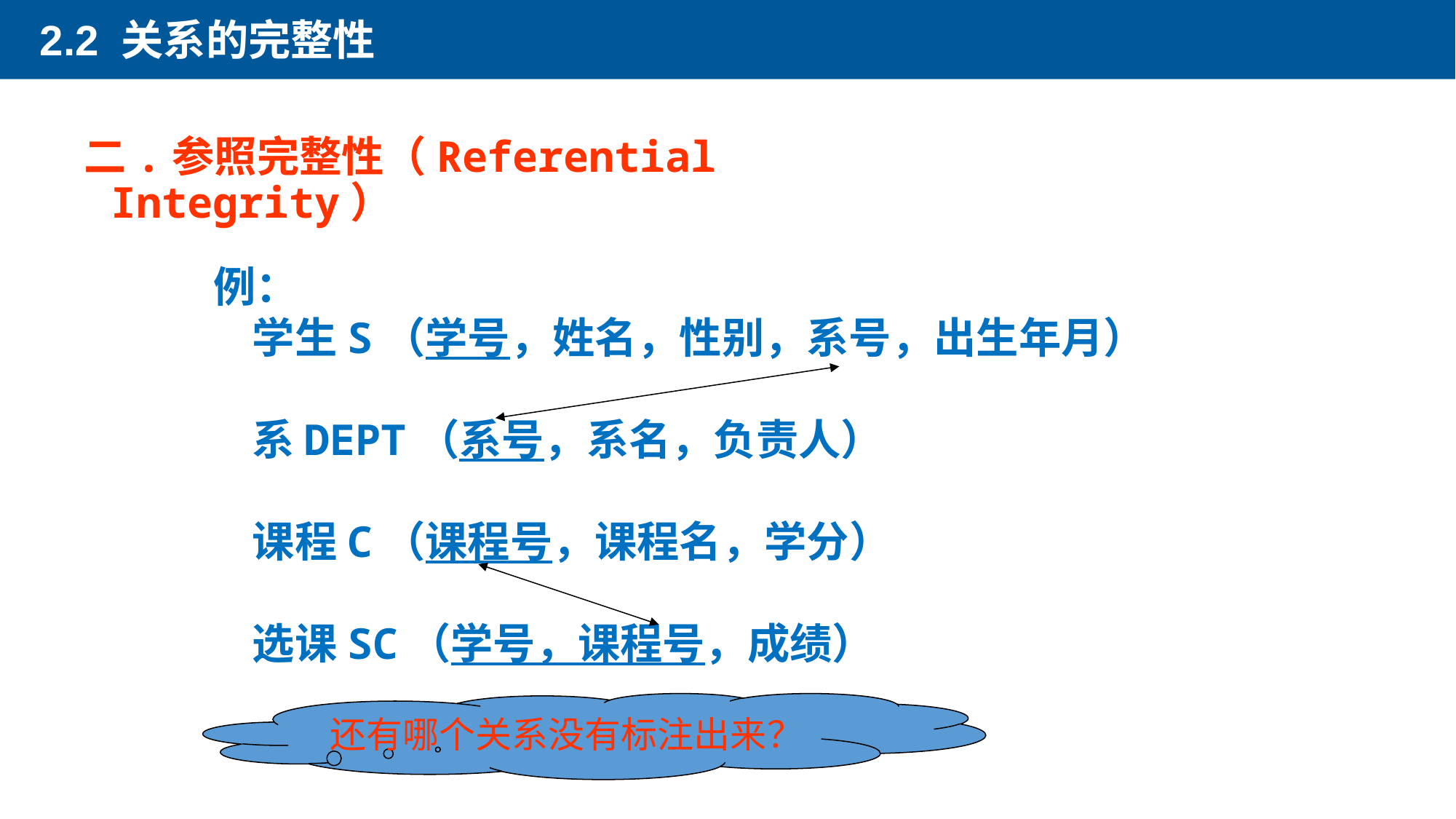

2.2 关系的完整性
二.参照完整性（Referential Integrity）
例：
   学生S（学号，姓名，性别，系号，出生年月）

   系DEPT（系号，系名，负责人）

   课程C（课程号，课程名，学分）

   选课SC（学号，课程号，成绩）

还有哪个关系没有标注出来？